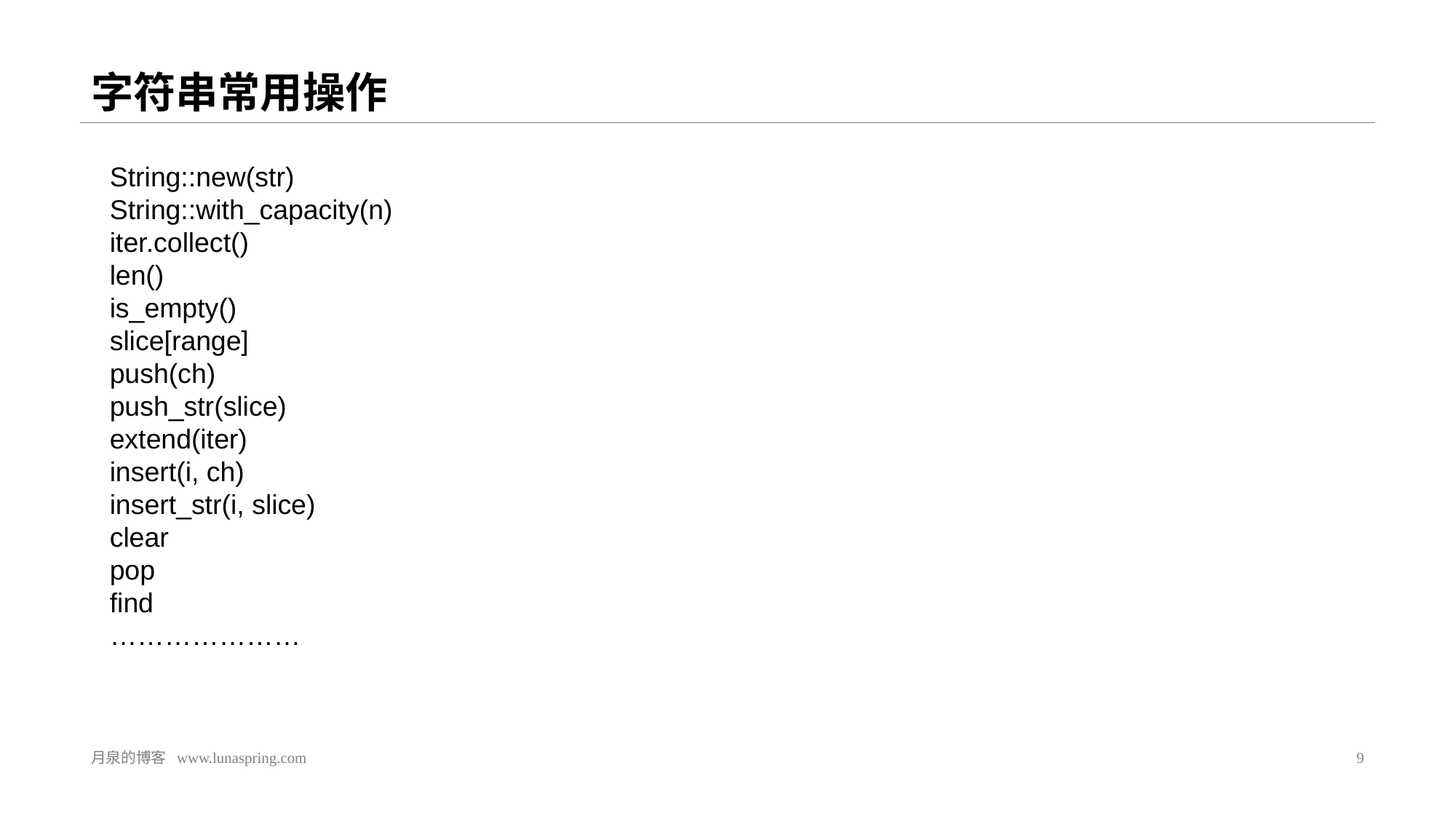

# 字符串常用操作
String::new(str)
String::with_capacity(n)
iter.collect()
len()
is_empty()
slice[range]
push(ch)
push_str(slice)
extend(iter)
insert(i, ch)
insert_str(i, slice)
clear
pop
find
…………………
月泉的博客  www.lunaspring.com
9